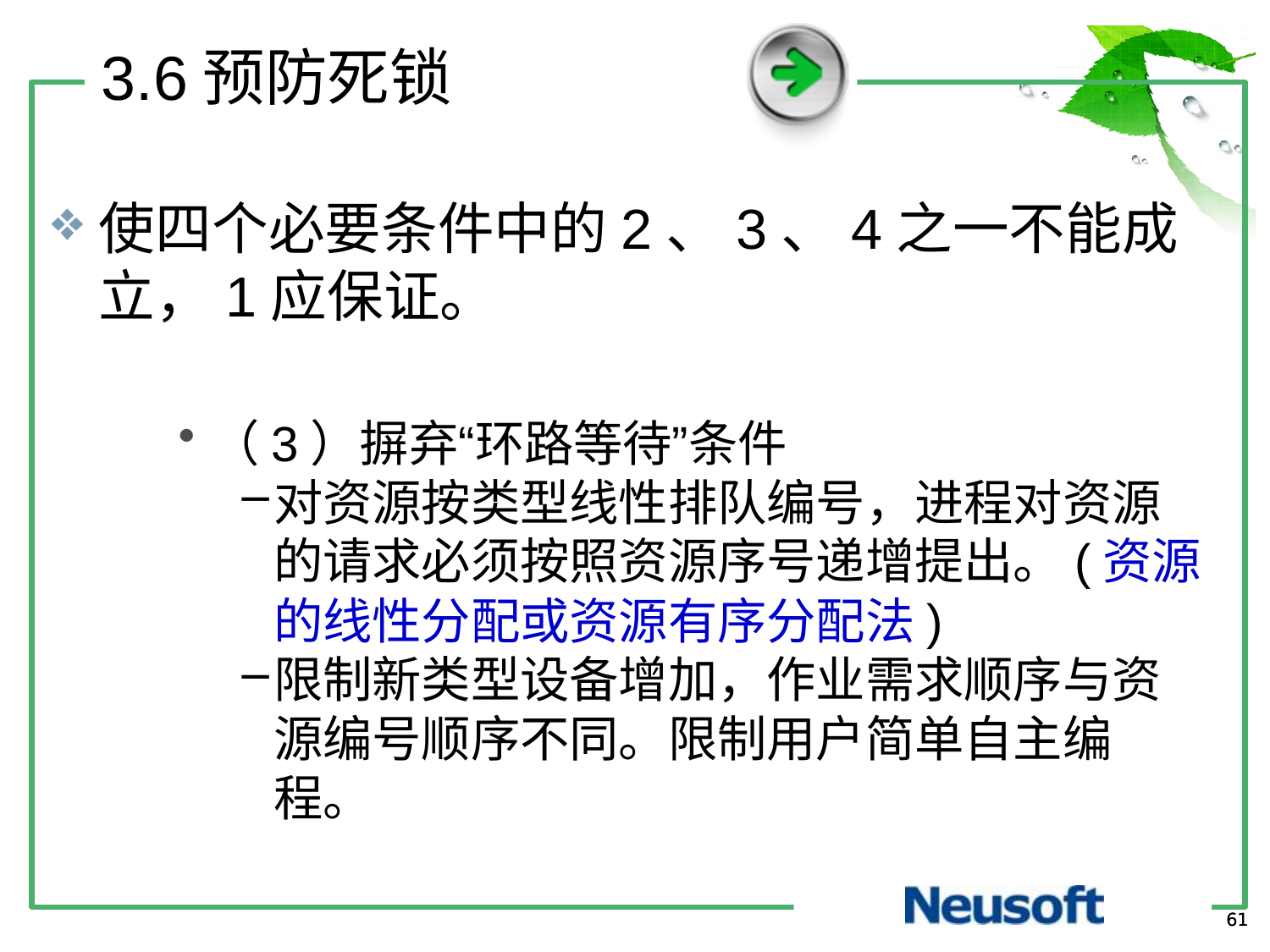

3.6预防死锁

使四个必要条件中的2、3、4之一不能成立，1应保证。

（3）摒弃“环路等待”条件
对资源按类型线性排队编号，进程对资源的请求必须按照资源序号递增提出。(资源的线性分配或资源有序分配法)
限制新类型设备增加，作业需求顺序与资源编号顺序不同。限制用户简单自主编程。
61
61